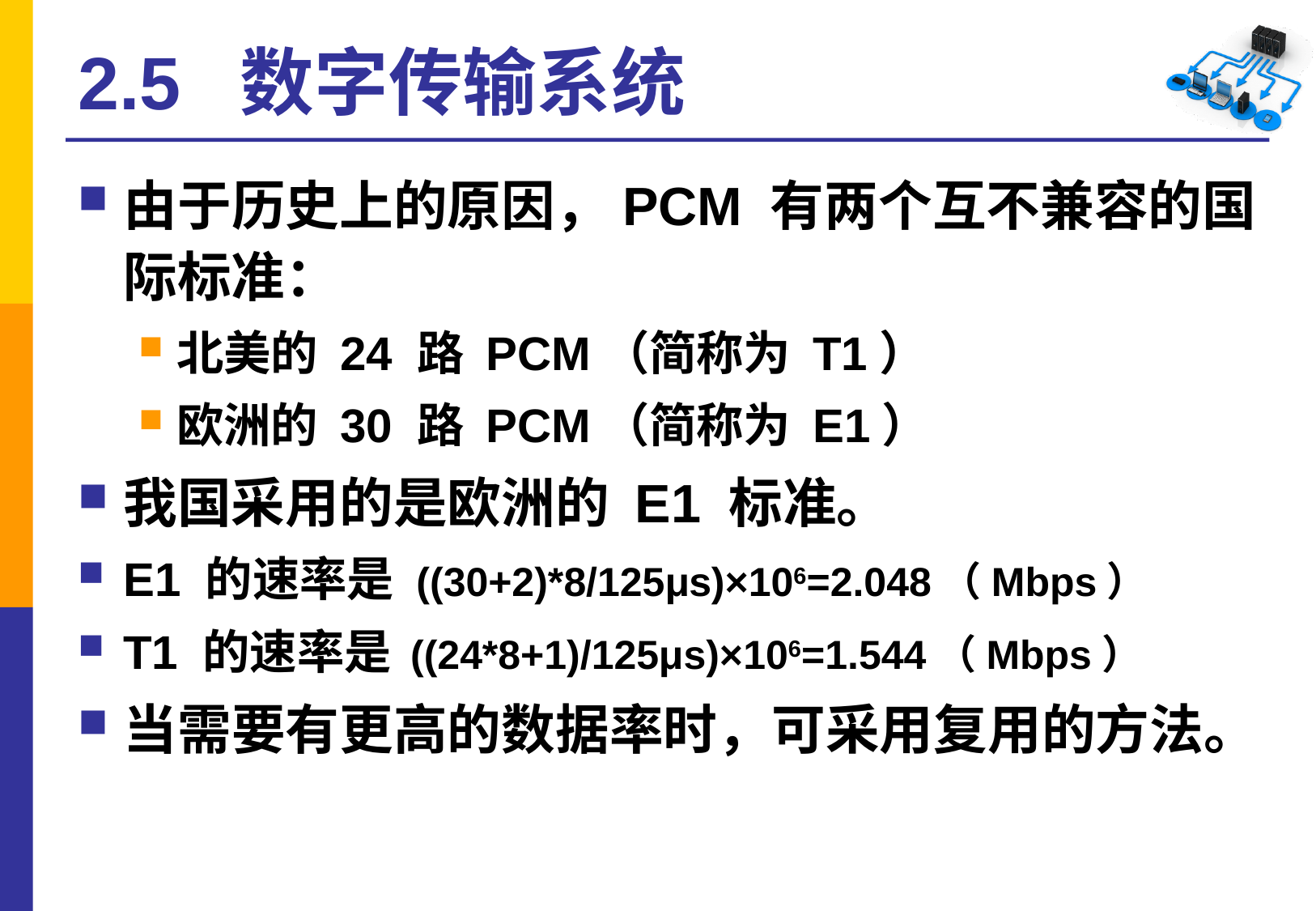

# 2.5  数字传输系统
由于历史上的原因，PCM 有两个互不兼容的国际标准：
北美的 24 路 PCM（简称为 T1）
欧洲的 30 路 PCM（简称为 E1）
我国采用的是欧洲的 E1 标准。
E1 的速率是 ((30+2)*8/125μs)×106=2.048（Mbps）
T1 的速率是 ((24*8+1)/125μs)×106=1.544（Mbps）
当需要有更高的数据率时，可采用复用的方法。